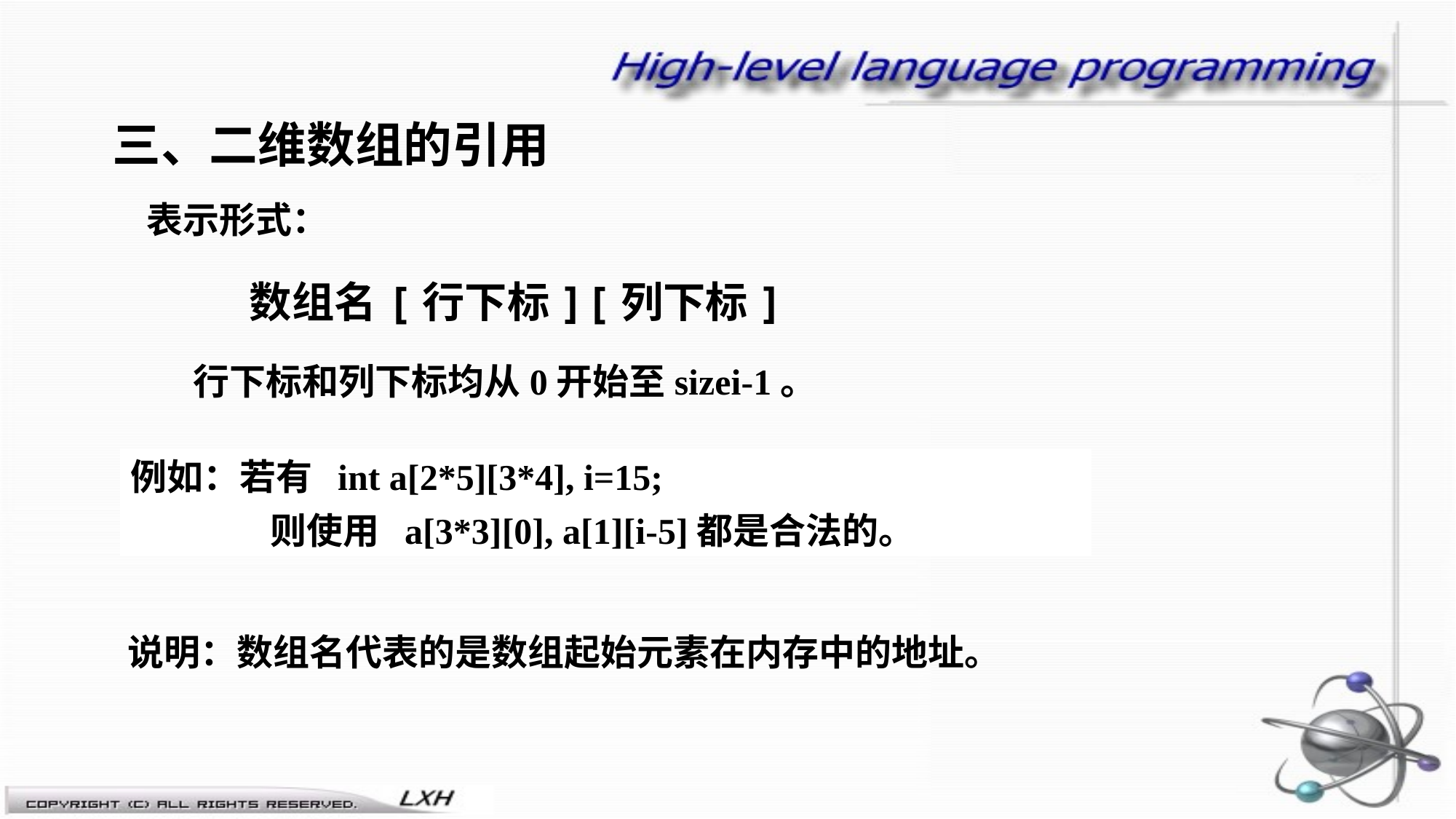

三、二维数组的引用
表示形式：
 数组名[行下标][列下标]
行下标和列下标均从0开始至sizei-1。
例如：若有  int a[2*5][3*4], i=15;
                则使用  a[3*3][0], a[1][i-5]都是合法的。
说明：数组名代表的是数组起始元素在内存中的地址。